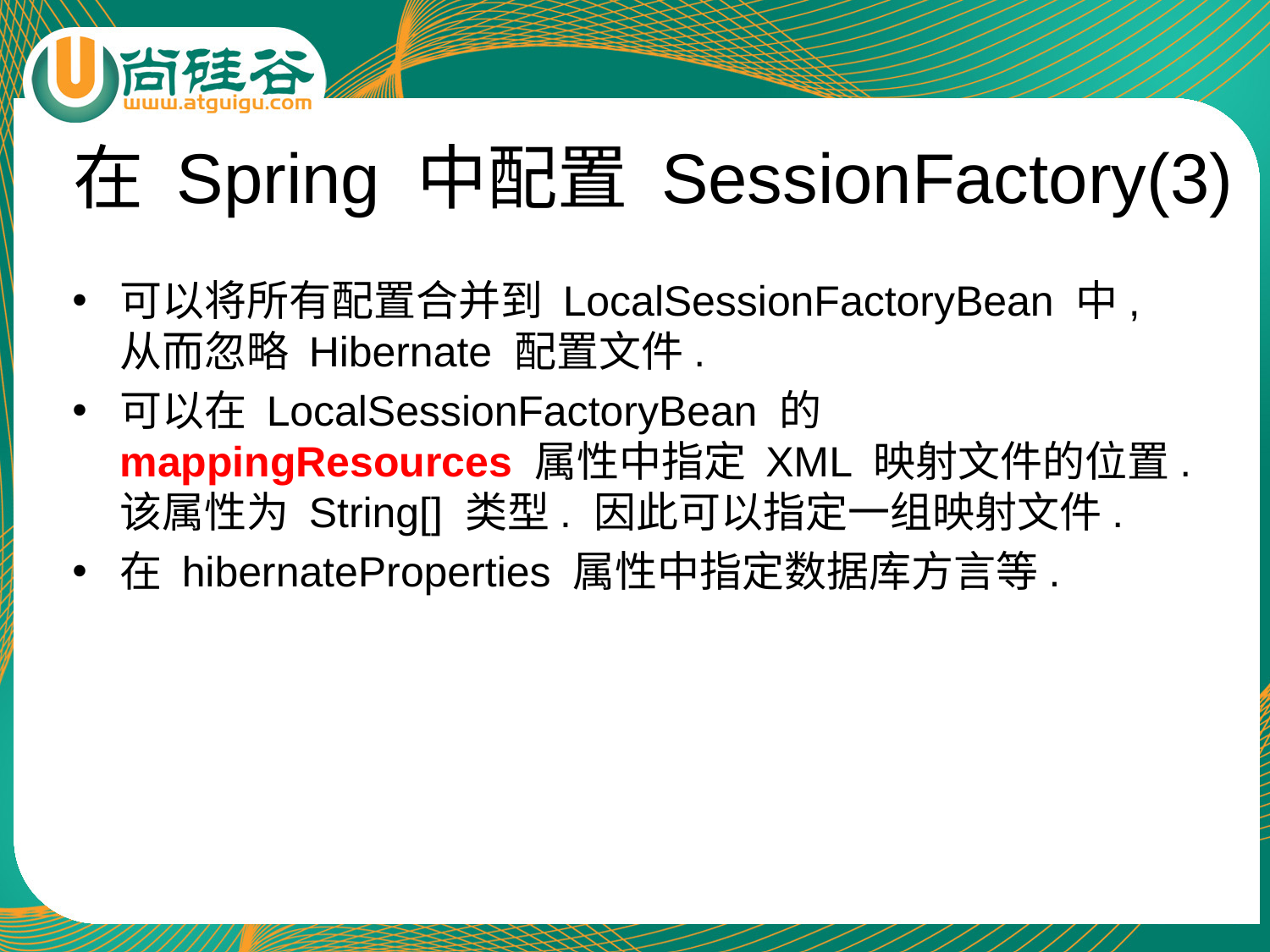

# 在 Spring 中配置 SessionFactory(3)
可以将所有配置合并到 LocalSessionFactoryBean 中,从而忽略 Hibernate 配置文件.
可以在 LocalSessionFactoryBean 的 mappingResources 属性中指定 XML 映射文件的位置.该属性为 String[] 类型. 因此可以指定一组映射文件.
在 hibernateProperties 属性中指定数据库方言等.